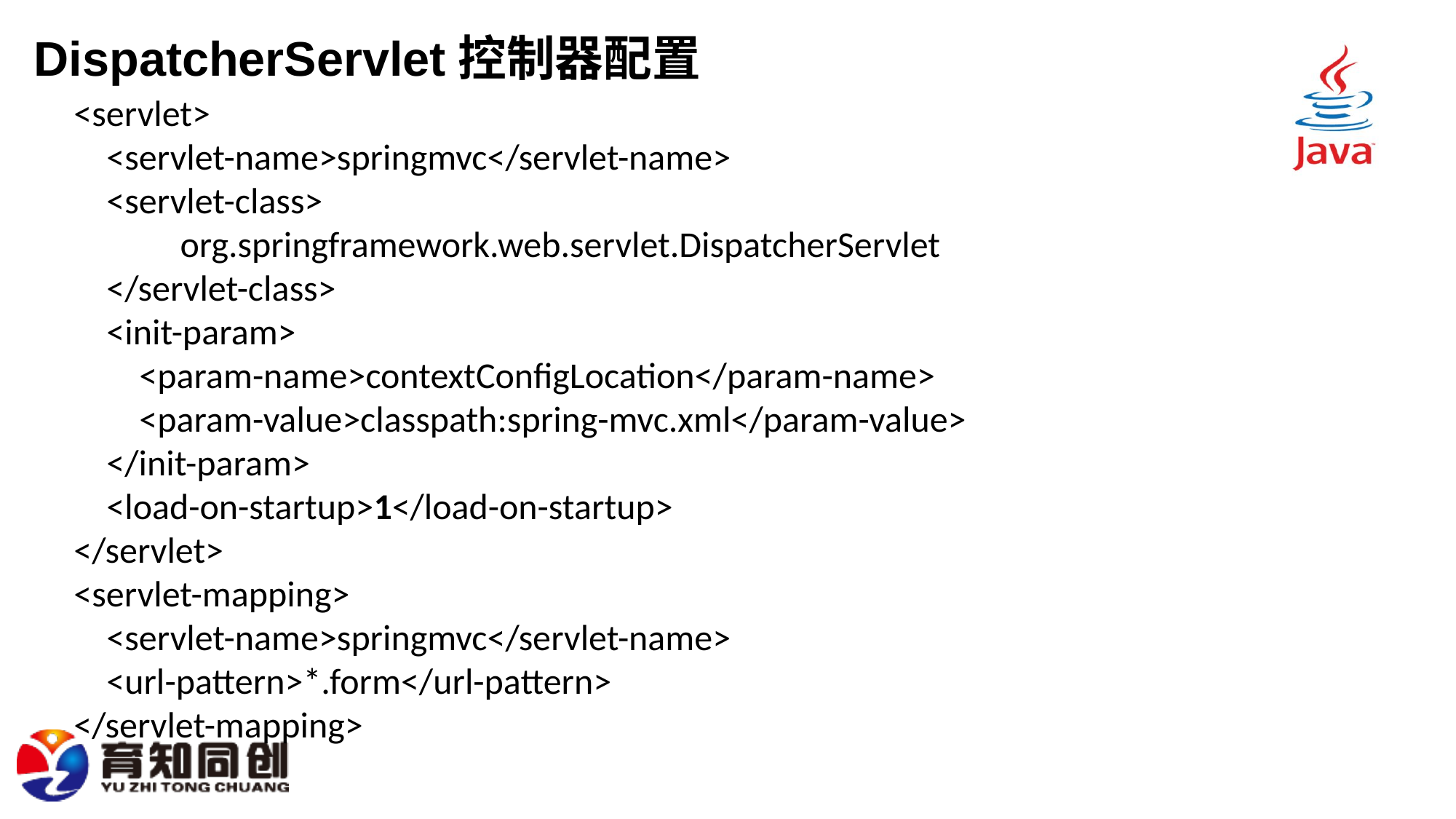

# DispatcherServlet控制器配置
<servlet>
    <servlet-name>springmvc</servlet-name>
    <servlet-class>
             org.springframework.web.servlet.DispatcherServlet
    </servlet-class>
    <init-param>
        <param-name>contextConfigLocation</param-name>
        <param-value>classpath:spring-mvc.xml</param-value>
    </init-param>
    <load-on-startup>1</load-on-startup>
</servlet>
<servlet-mapping>
    <servlet-name>springmvc</servlet-name>
    <url-pattern>*.form</url-pattern>
</servlet-mapping>